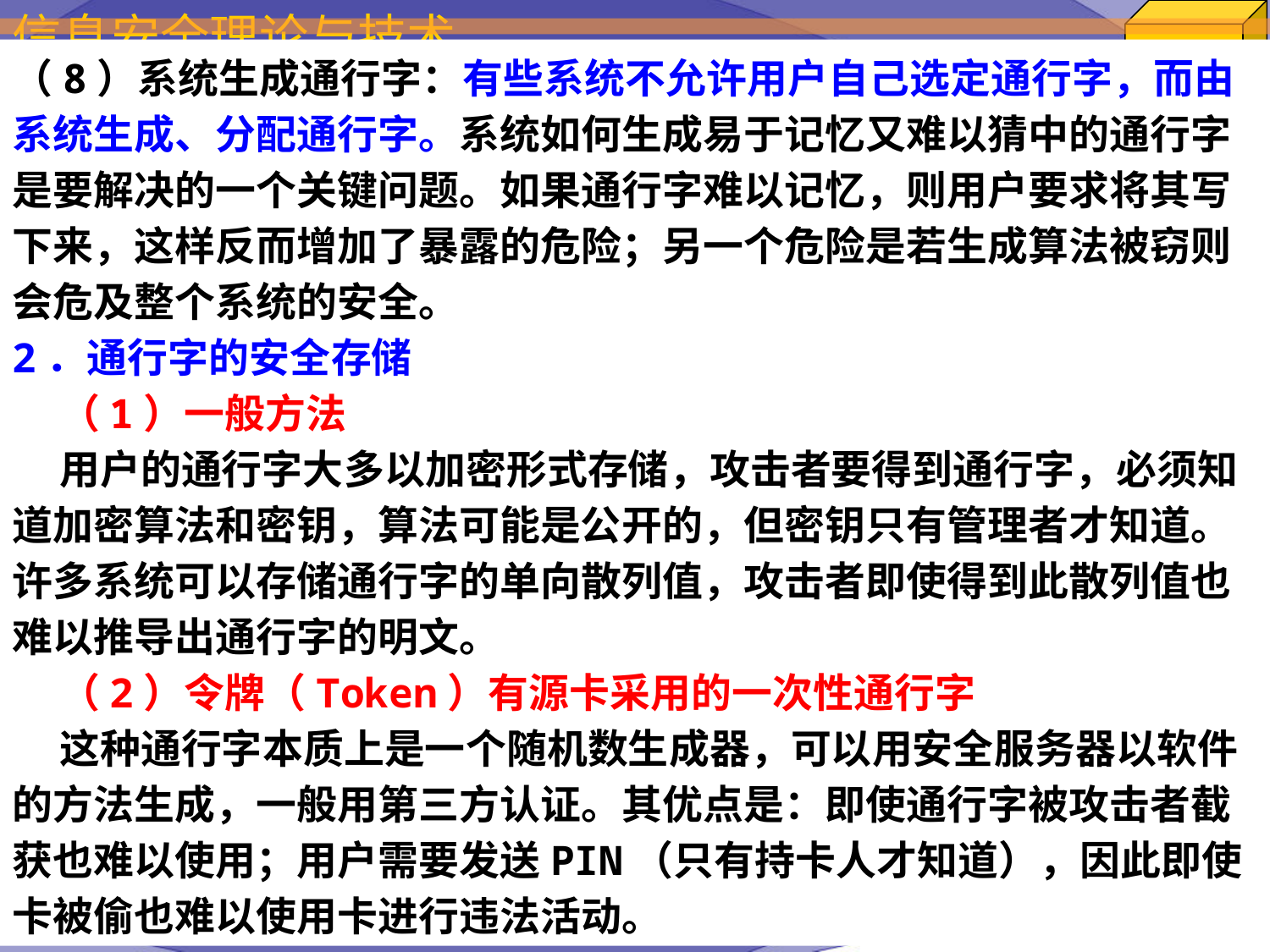

（8）系统生成通行字：有些系统不允许用户自己选定通行字，而由系统生成、分配通行字。系统如何生成易于记忆又难以猜中的通行字是要解决的一个关键问题。如果通行字难以记忆，则用户要求将其写下来，这样反而增加了暴露的危险；另一个危险是若生成算法被窃则会危及整个系统的安全。
2．通行字的安全存储
    （1）一般方法
    用户的通行字大多以加密形式存储，攻击者要得到通行字，必须知道加密算法和密钥，算法可能是公开的，但密钥只有管理者才知道。许多系统可以存储通行字的单向散列值，攻击者即使得到此散列值也难以推导出通行字的明文。
    （2）令牌（Token）有源卡采用的一次性通行字
    这种通行字本质上是一个随机数生成器，可以用安全服务器以软件的方法生成，一般用第三方认证。其优点是：即使通行字被攻击者截获也难以使用；用户需要发送PIN（只有持卡人才知道），因此即使卡被偷也难以使用卡进行违法活动。
62
2023/4/16